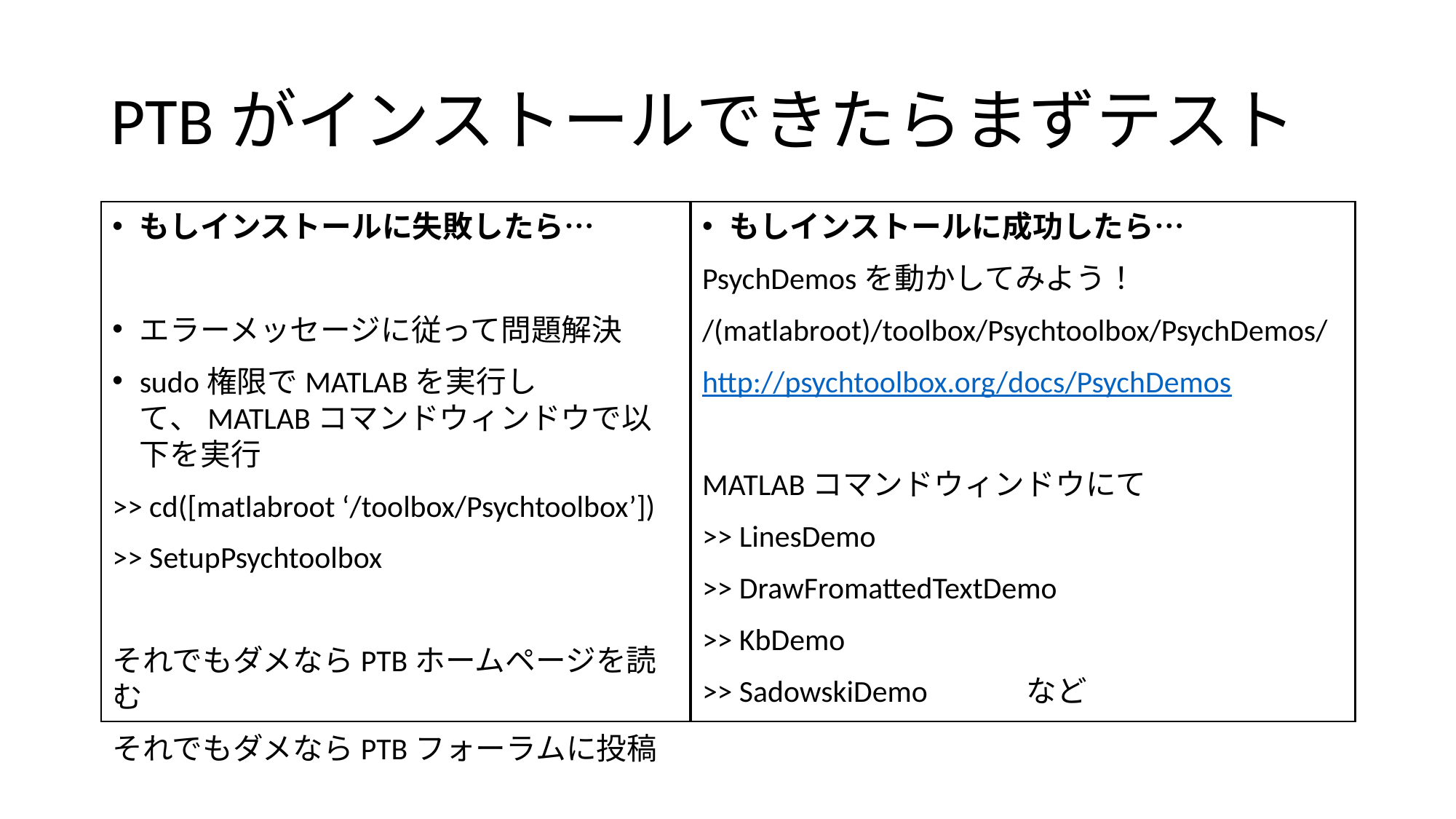

# PTBがインストールできたらまずテスト
もしインストールに失敗したら…

エラーメッセージに従って問題解決
sudo権限でMATLABを実行して、MATLABコマンドウィンドウで以下を実行
>> cd([matlabroot ‘/toolbox/Psychtoolbox’])
>> SetupPsychtoolbox

それでもダメならPTBホームページを読む
それでもダメならPTBフォーラムに投稿
もしインストールに成功したら…
PsychDemosを動かしてみよう！
/(matlabroot)/toolbox/Psychtoolbox/PsychDemos/
http://psychtoolbox.org/docs/PsychDemos

MATLABコマンドウィンドウにて
>> LinesDemo
>> DrawFromattedTextDemo
>> KbDemo
>> SadowskiDemo　　　など